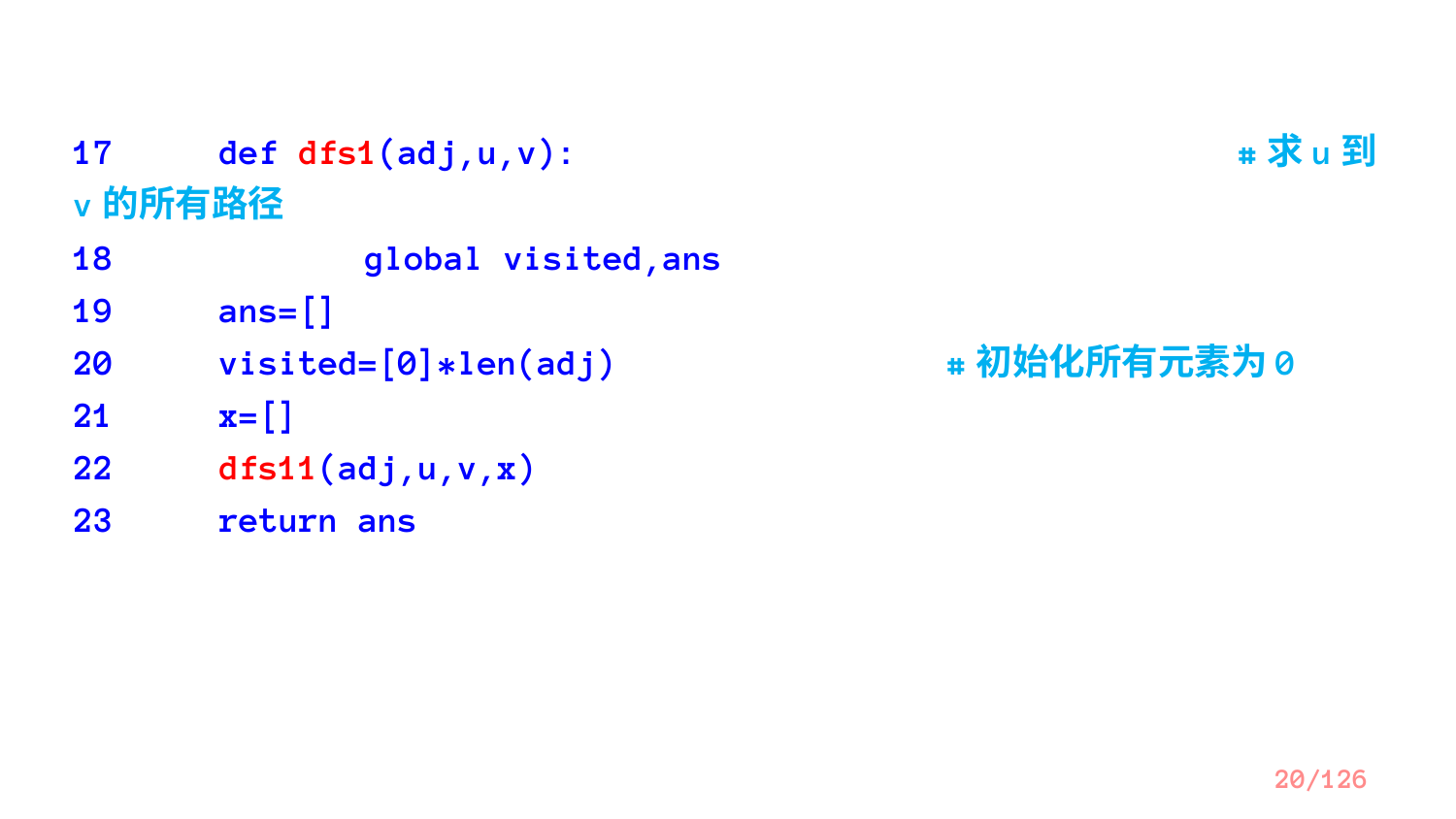

17	def dfs1(adj,u,v):   					#求u到v的所有路径
18		global visited,ans
19 	ans=[]
20  	visited=[0]*len(adj)           	#初始化所有元素为0
21  	x=[]
22  	dfs11(adj,u,v,x)
23  	return ans
20/126